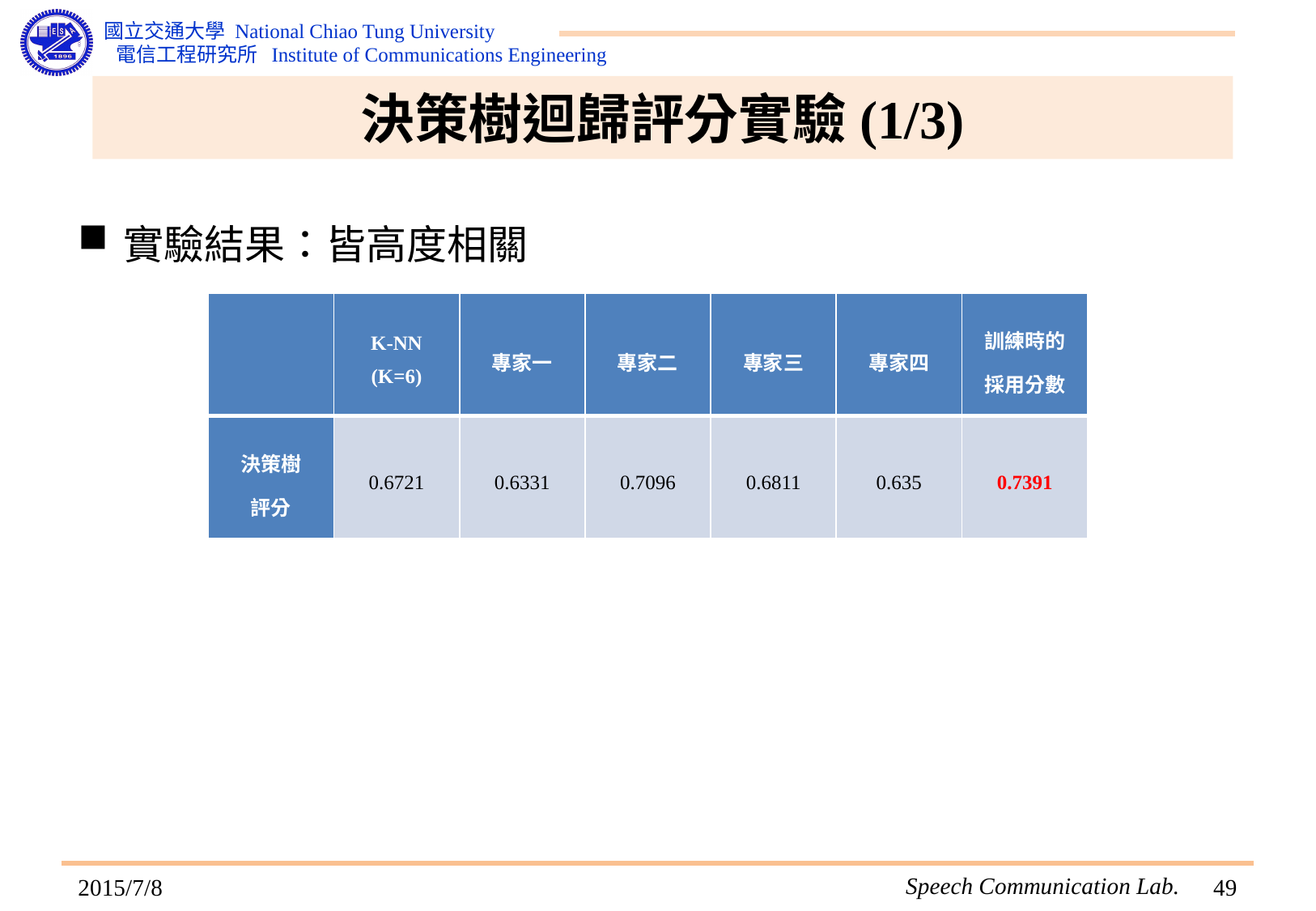

# 決策樹迴歸評分實驗(1/3)
實驗結果：皆高度相關
|  | K-NN (K=6) | 專家一 | 專家二 | 專家三 | 專家四 | 訓練時的 採用分數 |
| --- | --- | --- | --- | --- | --- | --- |
| 決策樹 評分 | 0.6721 | 0.6331 | 0.7096 | 0.6811 | 0.635 | 0.7391 |
2015/7/8
49